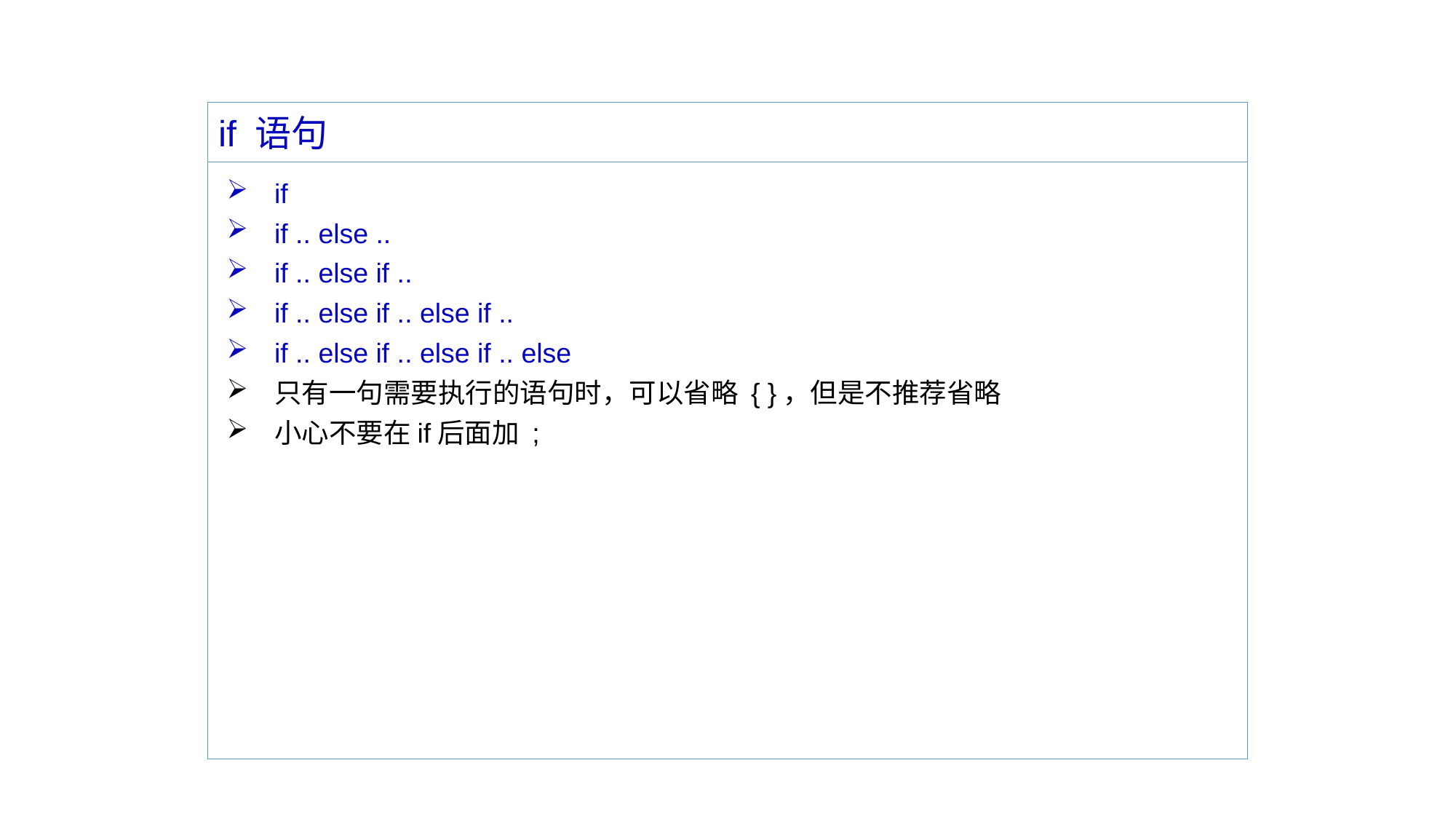

if 语句

if
if .. else ..
if .. else if ..
if .. else if .. else if ..
if .. else if .. else if .. else
只有一句需要执行的语句时，可以省略 { }，但是不推荐省略
小心不要在if后面加 ;